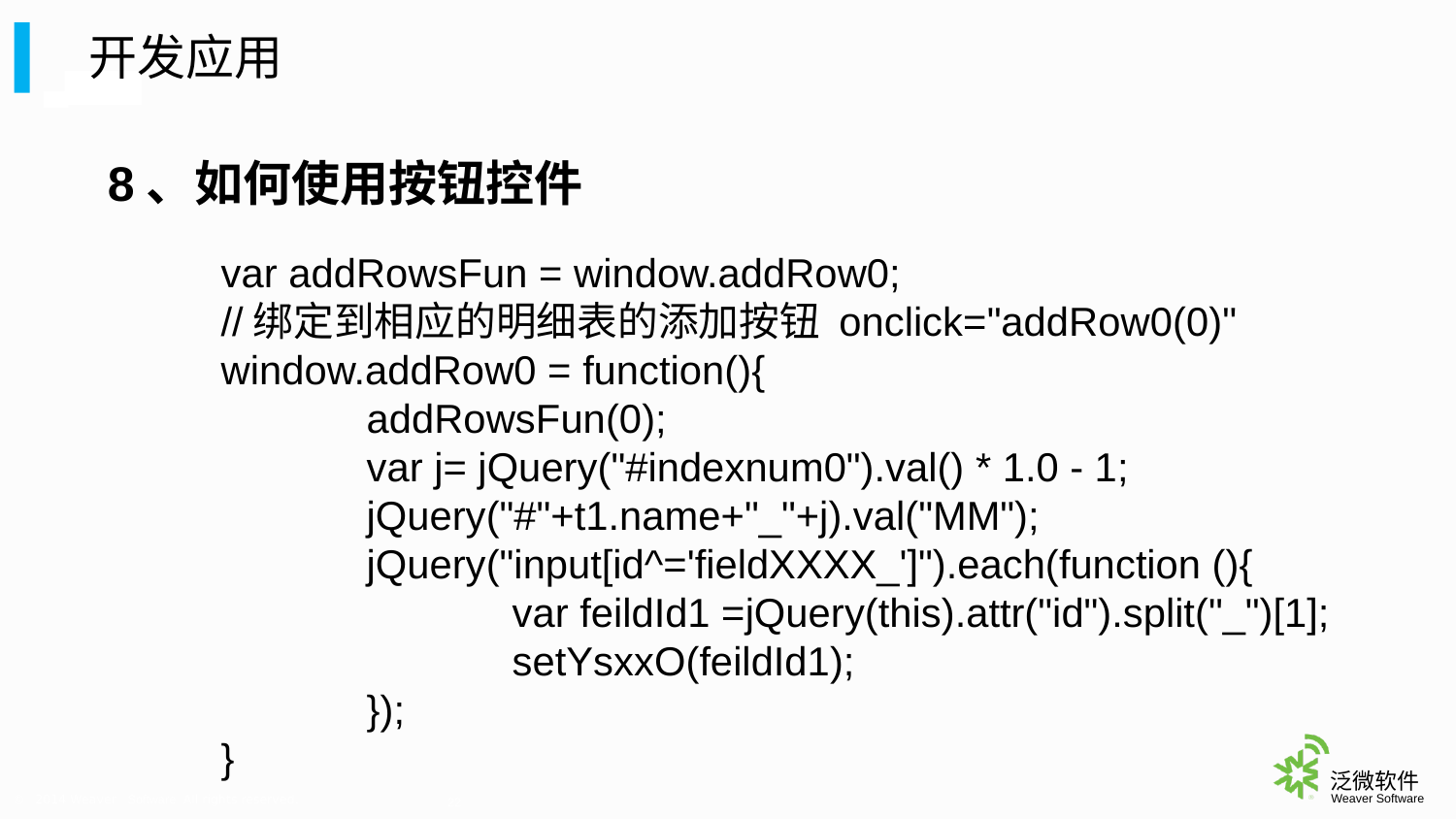

开发应用
8、如何使用按钮控件
var addRowsFun = window.addRow0;
//绑定到相应的明细表的添加按钮 onclick="addRow0(0)"
window.addRow0 = function(){
	addRowsFun(0);
	var j= jQuery("#indexnum0").val() * 1.0 - 1;
	jQuery("#"+t1.name+"_"+j).val("MM");
	jQuery("input[id^='fieldXXXX_']").each(function (){
		var feildId1 =jQuery(this).attr("id").split("_")[1];
		setYsxxO(feildId1);
	});
}